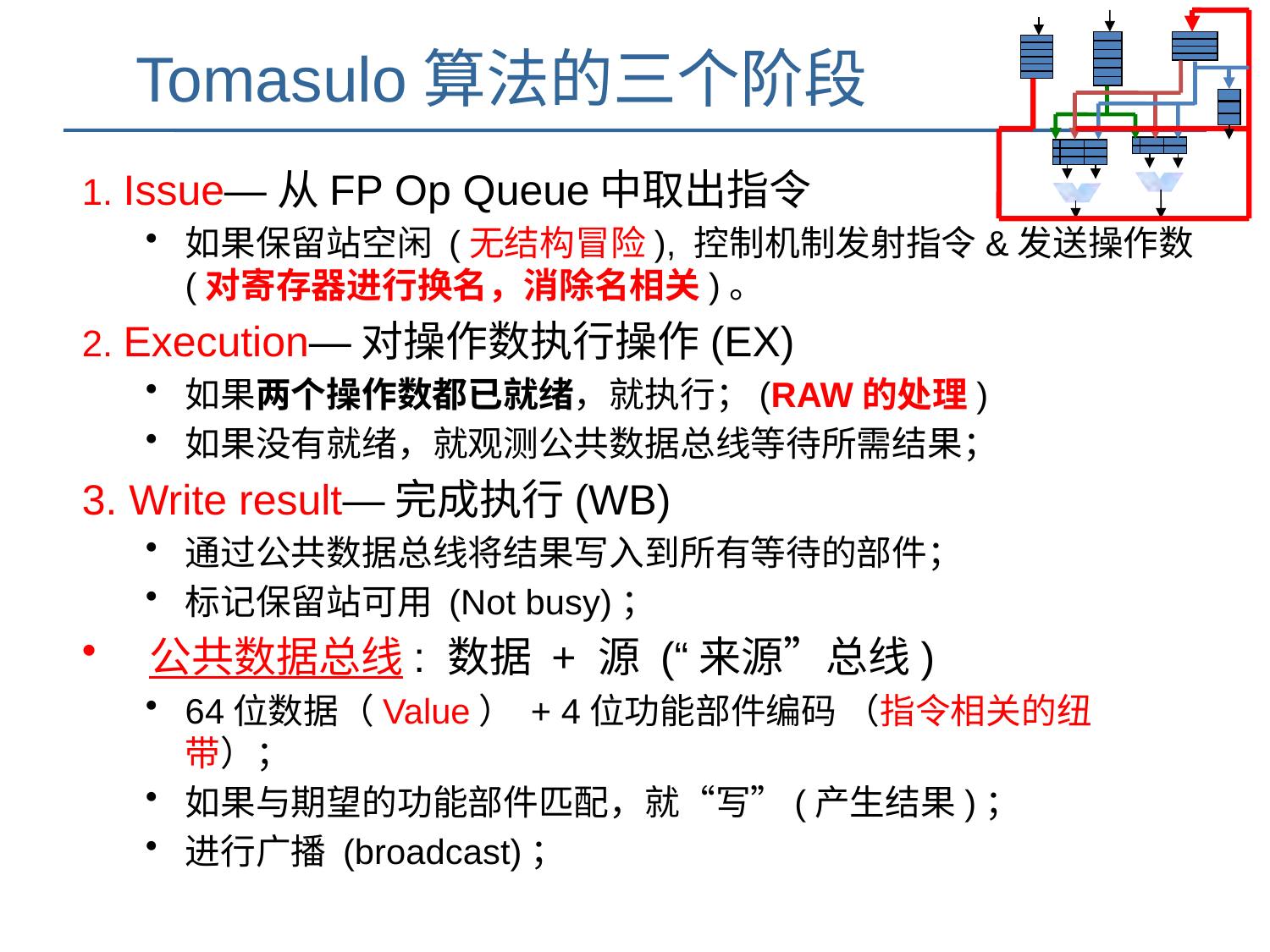

# Tomasulo算法的三个阶段
1. Issue—从FP Op Queue中取出指令
如果保留站空闲 (无结构冒险), 控制机制发射指令&发送操作数(对寄存器进行换名，消除名相关)。
2. Execution—对操作数执行操作(EX)
如果两个操作数都已就绪，就执行；(RAW的处理)
如果没有就绪，就观测公共数据总线等待所需结果；
3. Write result—完成执行(WB)
通过公共数据总线将结果写入到所有等待的部件；
标记保留站可用 (Not busy)；
 公共数据总线: 数据 + 源 (“来源”总线)
64位数据（Value） + 4位功能部件编码 （指令相关的纽带）；
如果与期望的功能部件匹配，就“写”(产生结果)；
进行广播 (broadcast)；